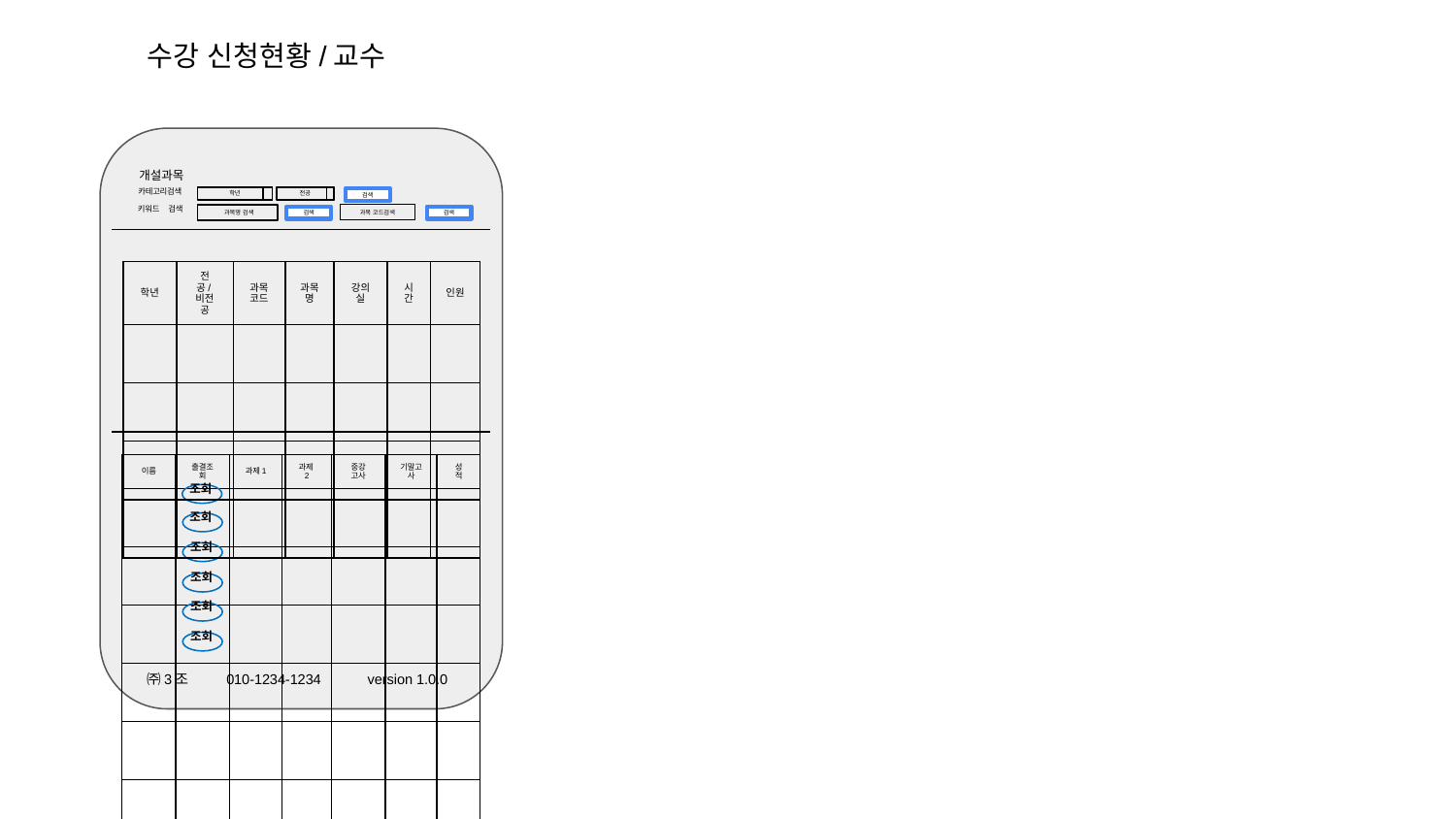

수강 신청현황/교수

개설과목
카테고리검색
전공

학년

검색
키워드    검색
과목 코드검색
 과목명 검색
검색
검색
| 학년 | 전공/비전공 | 과목코드 | 과목명 | 강의실 | 시간 | 인원 |
| --- | --- | --- | --- | --- | --- | --- |
|  |  |  |  |  |  |  |
|  |  |  |  |  |  |  |
|  |  |  |  |  |  |  |
|  |  |  |  |  |  |  |
| 이름 | 출결조회 | 과제1 | 과제2 | 중강 고사 | 기말고사 | 성적 |
| --- | --- | --- | --- | --- | --- | --- |
|  |  |  |  |  |  |  |
|  |  |  |  |  |  |  |
|  |  |  |  |  |  |  |
|  |  |  |  |  |  |  |
|  |  |  |  |  |  |  |
|  |  |  |  |  |  |  |
조회

조회

조회

조회

조회

조회

㈜3조         010-1234-1234            version 1.0.0